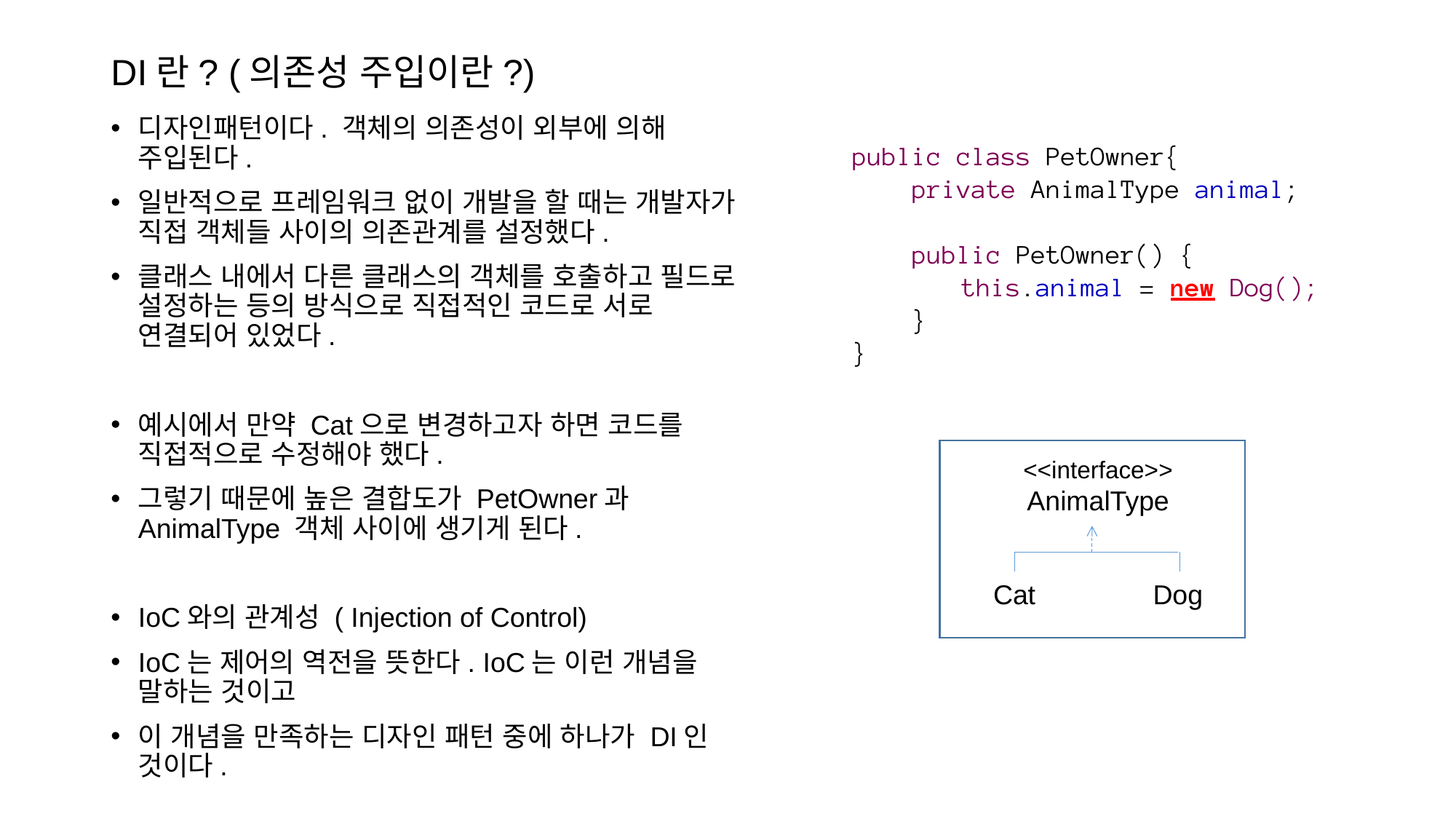

# DI란? (의존성 주입이란?)
디자인패턴이다. 객체의 의존성이 외부에 의해 주입된다.
일반적으로 프레임워크 없이 개발을 할 때는 개발자가 직접 객체들 사이의 의존관계를 설정했다.
클래스 내에서 다른 클래스의 객체를 호출하고 필드로 설정하는 등의 방식으로 직접적인 코드로 서로 연결되어 있었다.

예시에서 만약 Cat으로 변경하고자 하면 코드를 직접적으로 수정해야 했다.
그렇기 때문에 높은 결합도가 PetOwner과 AnimalType 객체 사이에 생기게 된다.

IoC와의 관계성 ( Injection of Control)
IoC는 제어의 역전을 뜻한다. IoC는 이런 개념을 말하는 것이고
이 개념을 만족하는 디자인 패턴 중에 하나가 DI인 것이다.

public class PetOwner{
    private AnimalType animal;

    public PetOwner() {
    	this.animal = new Dog();
    }
}

<<interface>>
AnimalType
Cat
Dog